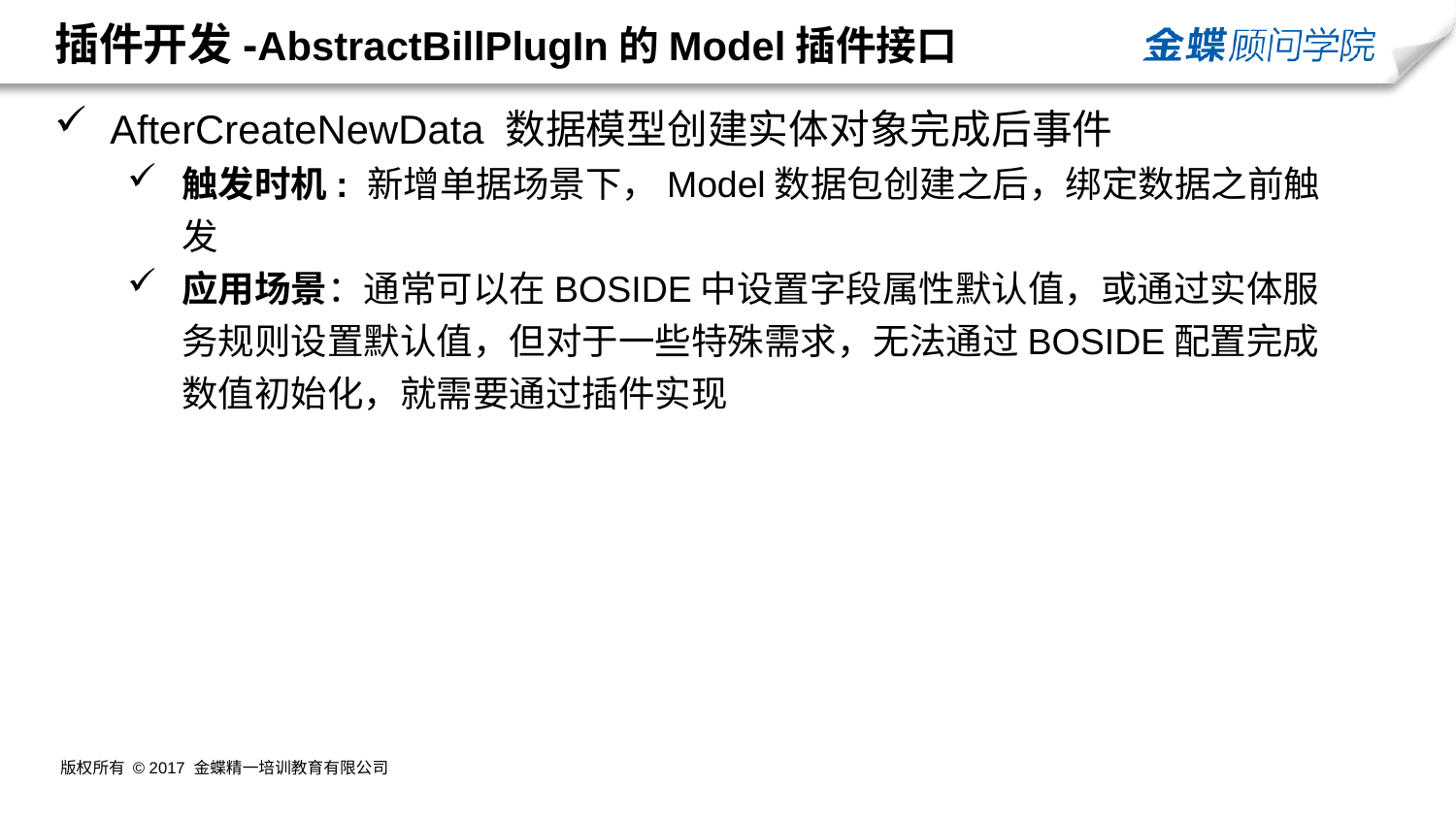

# 插件开发-AbstractBillPlugIn的Model插件接口
  AfterCreateNewData 数据模型创建实体对象完成后事件
触发时机: 新增单据场景下，Model数据包创建之后，绑定数据之前触发
应用场景：通常可以在BOSIDE中设置字段属性默认值，或通过实体服务规则设置默认值，但对于一些特殊需求，无法通过BOSIDE配置完成数值初始化，就需要通过插件实现